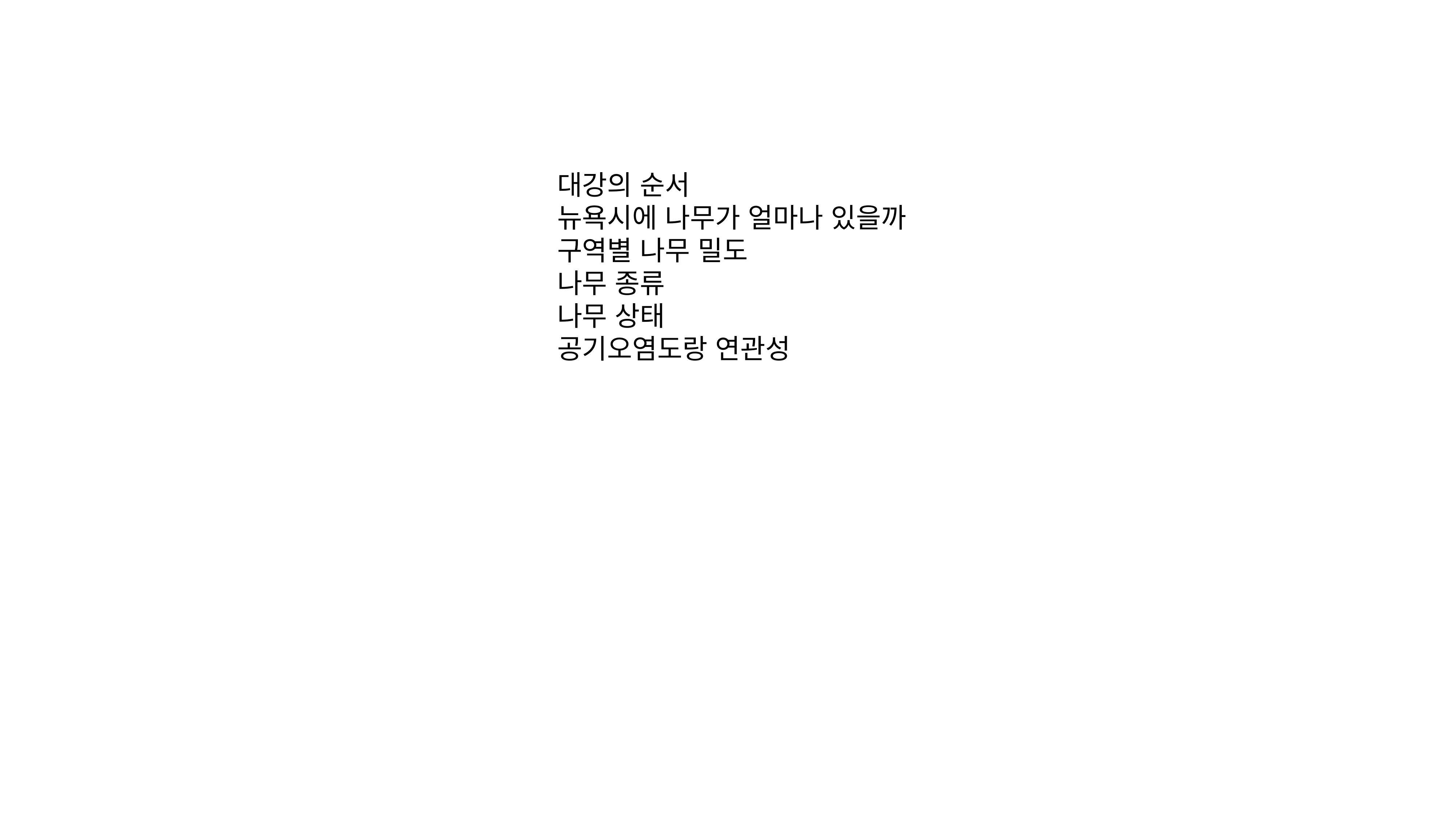

대강의 순서
뉴욕시에 나무가 얼마나 있을까
구역별 나무 밀도
나무 종류
나무 상태
공기오염도랑 연관성